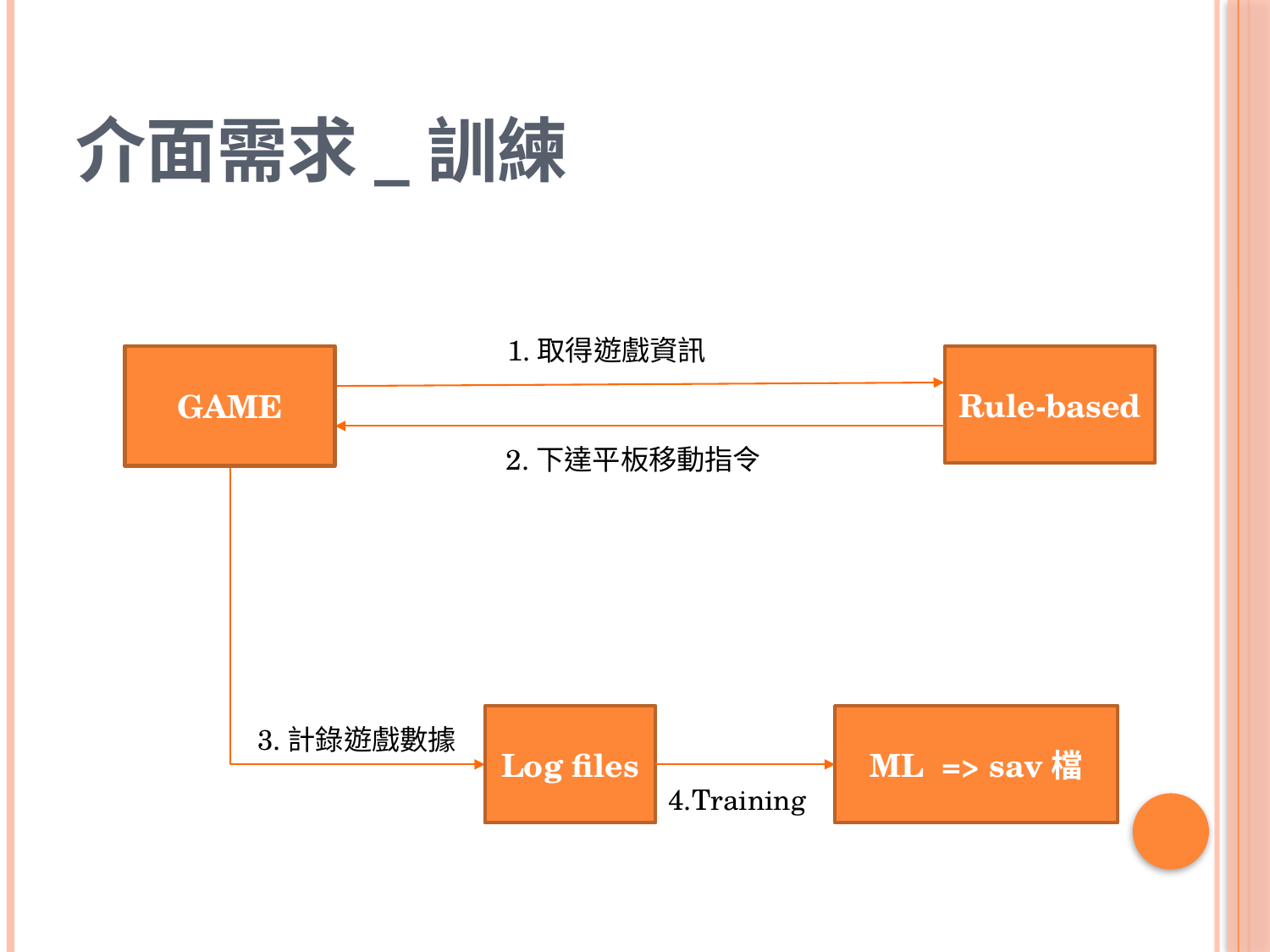

# 介面需求_訓練
1.取得遊戲資訊
GAME
Rule-based
2.下達平板移動指令
Log files
ML  => sav檔
3.計錄遊戲數據
4.Training